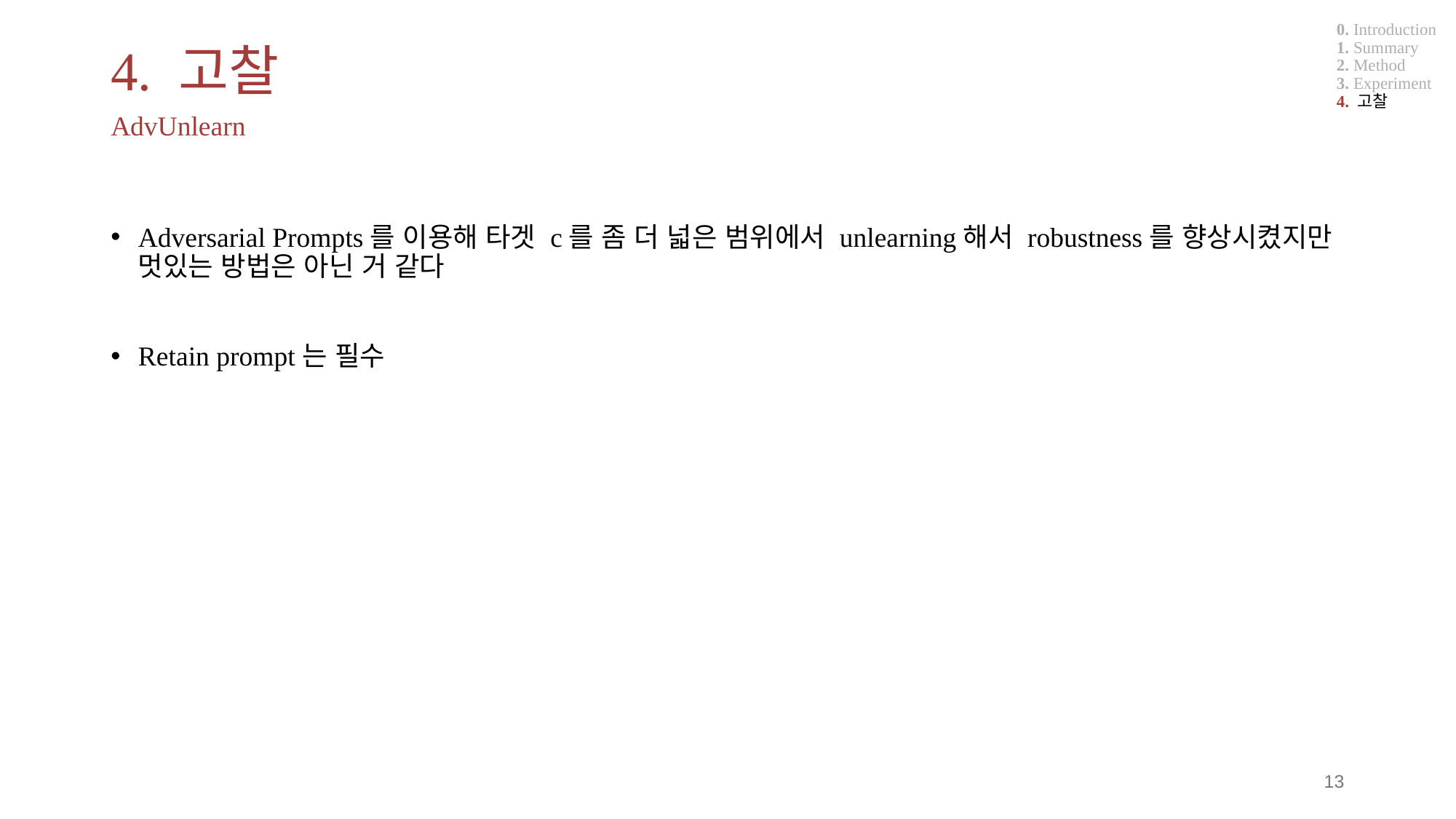

# 4. 고찰
0. Introduction
1. Summary
2. Method
3. Experiment
4. 고찰
AdvUnlearn
Adversarial Prompts를 이용해 타겟 c를 좀 더 넓은 범위에서 unlearning해서 robustness를 향상시켰지만 멋있는 방법은 아닌 거 같다

Retain prompt는 필수

13